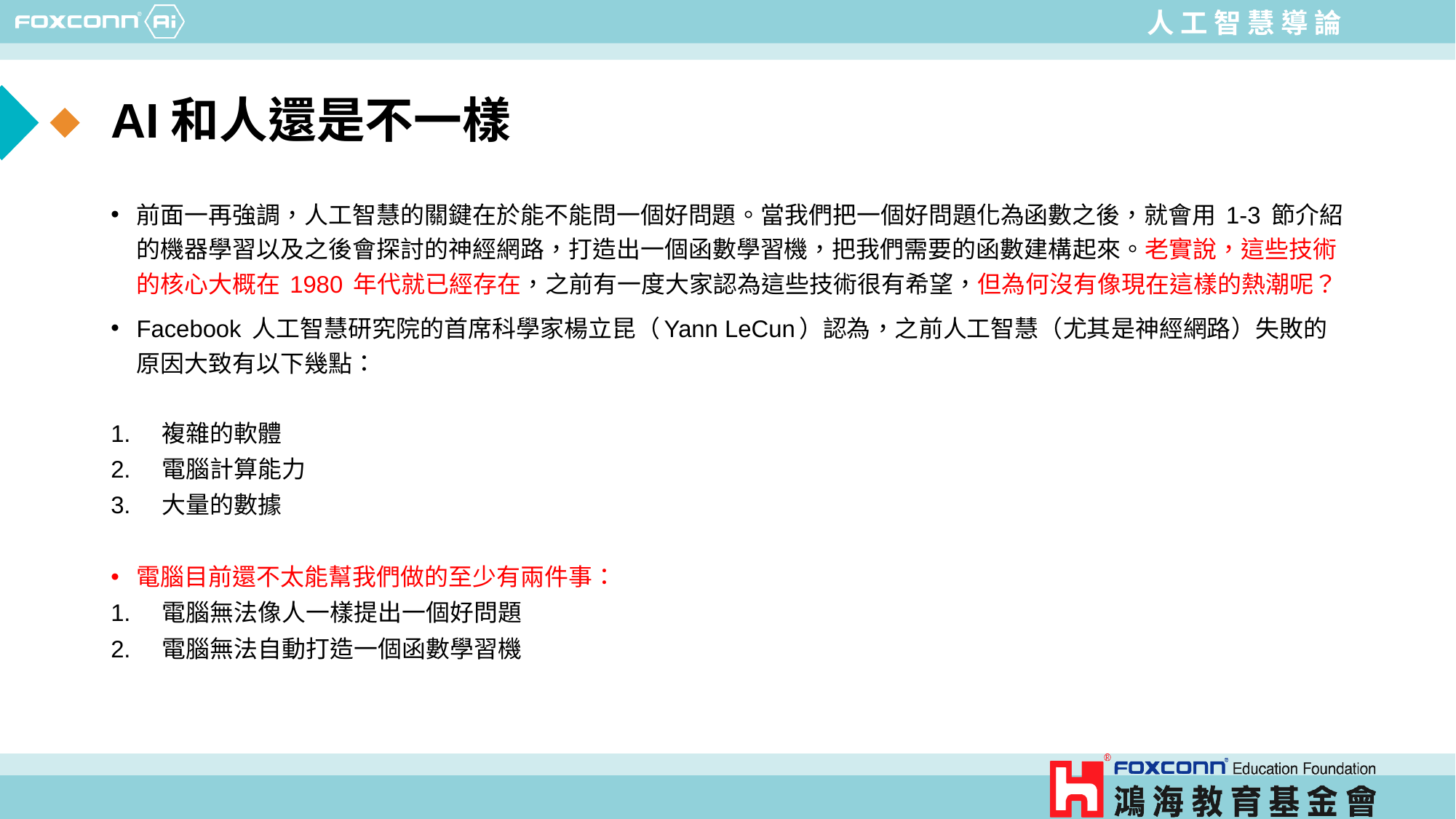

# AI和人還是不一樣
前面一再強調，人工智慧的關鍵在於能不能問一個好問題。當我們把一個好問題化為函數之後，就會用 1-3 節介紹的機器學習以及之後會探討的神經網路，打造出一個函數學習機，把我們需要的函數建構起來。老實說，這些技術的核心大概在 1980 年代就已經存在，之前有一度大家認為這些技術很有希望，但為何沒有像現在這樣的熱潮呢？
Facebook 人工智慧研究院的首席科學家楊立昆（Yann LeCun）認為，之前人工智慧（尤其是神經網路）失敗的原因大致有以下幾點：
複雜的軟體
電腦計算能力
大量的數據

電腦目前還不太能幫我們做的至少有兩件事：
電腦無法像人一樣提出一個好問題
電腦無法自動打造一個函數學習機